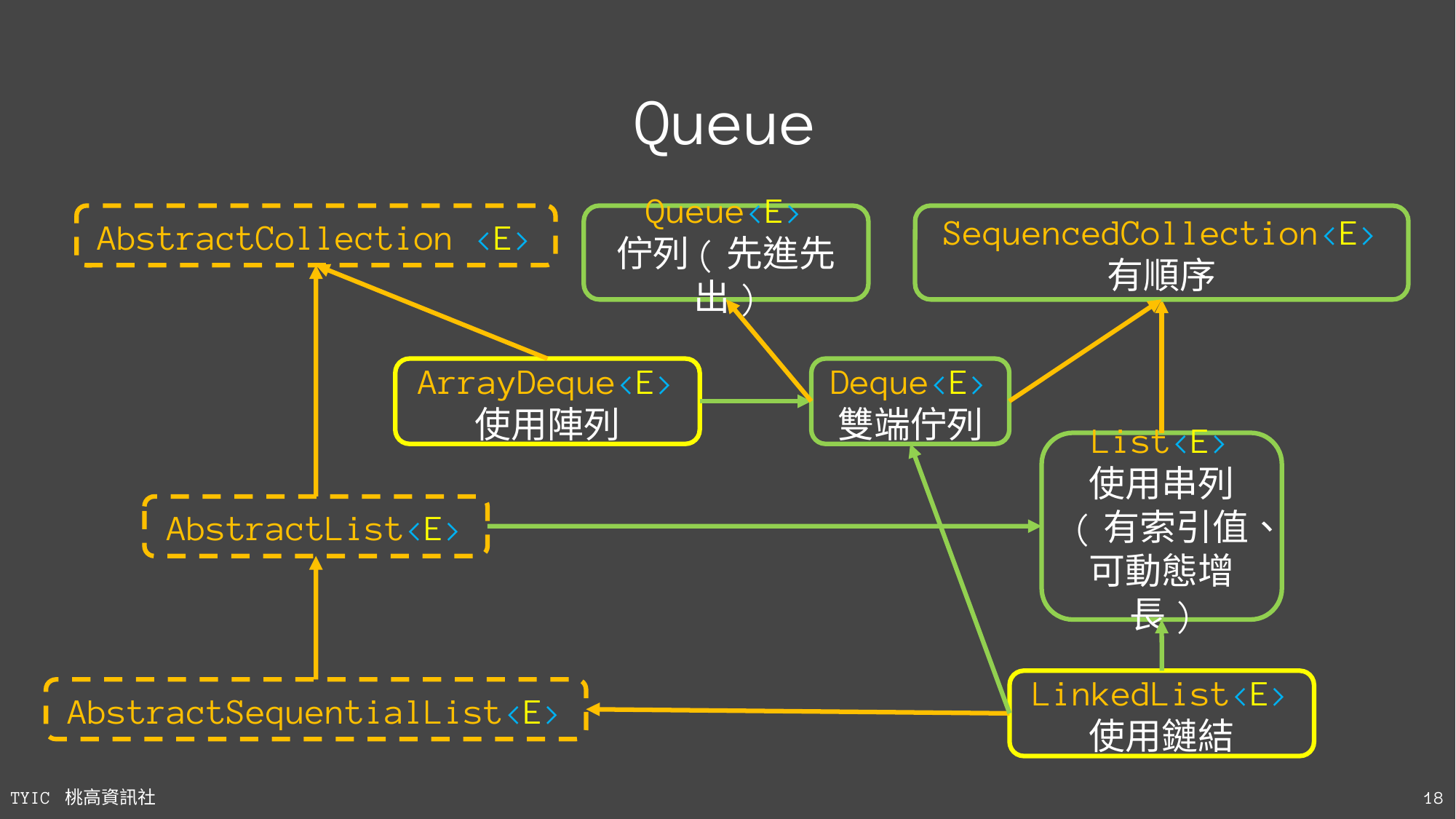

# Queue
AbstractCollection <E>
Queue<E>
佇列(先進先出)
SequencedCollection<E>
有順序
ArrayDeque<E>
使用陣列
Deque<E>
雙端佇列
List<E>
使用串列
(有索引值、
可動態增長)
AbstractList<E>
LinkedList<E>
使用鏈結
AbstractSequentialList<E>